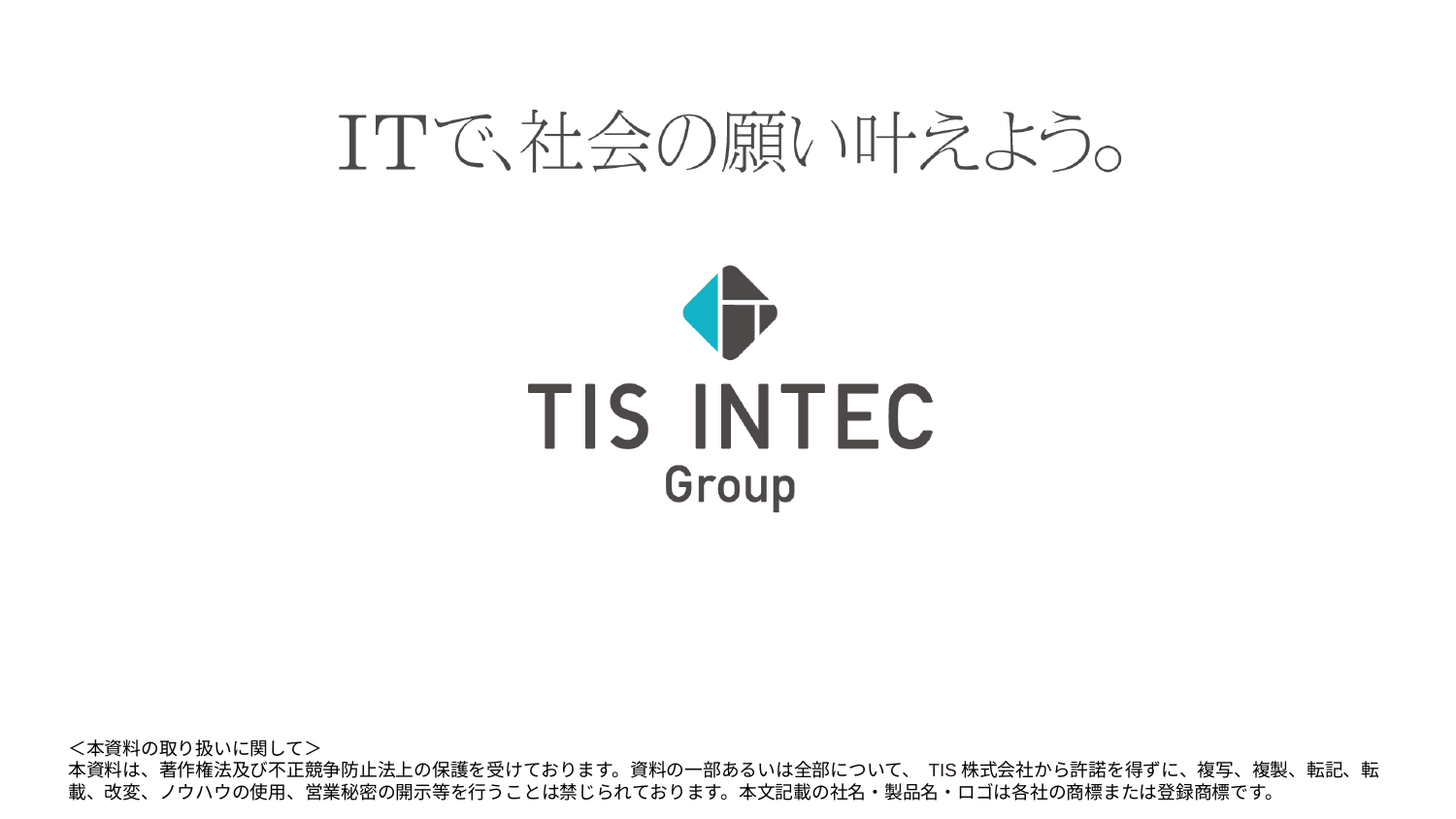

＜本資料の取り扱いに関して＞
本資料は、著作権法及び不正競争防止法上の保護を受けております。資料の一部あるいは全部について、 TIS株式会社から許諾を得ずに、複写、複製、転記、転載、改変、ノウハウの使用、営業秘密の開示等を行うことは禁じられております。本文記載の社名・製品名・ロゴは各社の商標または登録商標です。